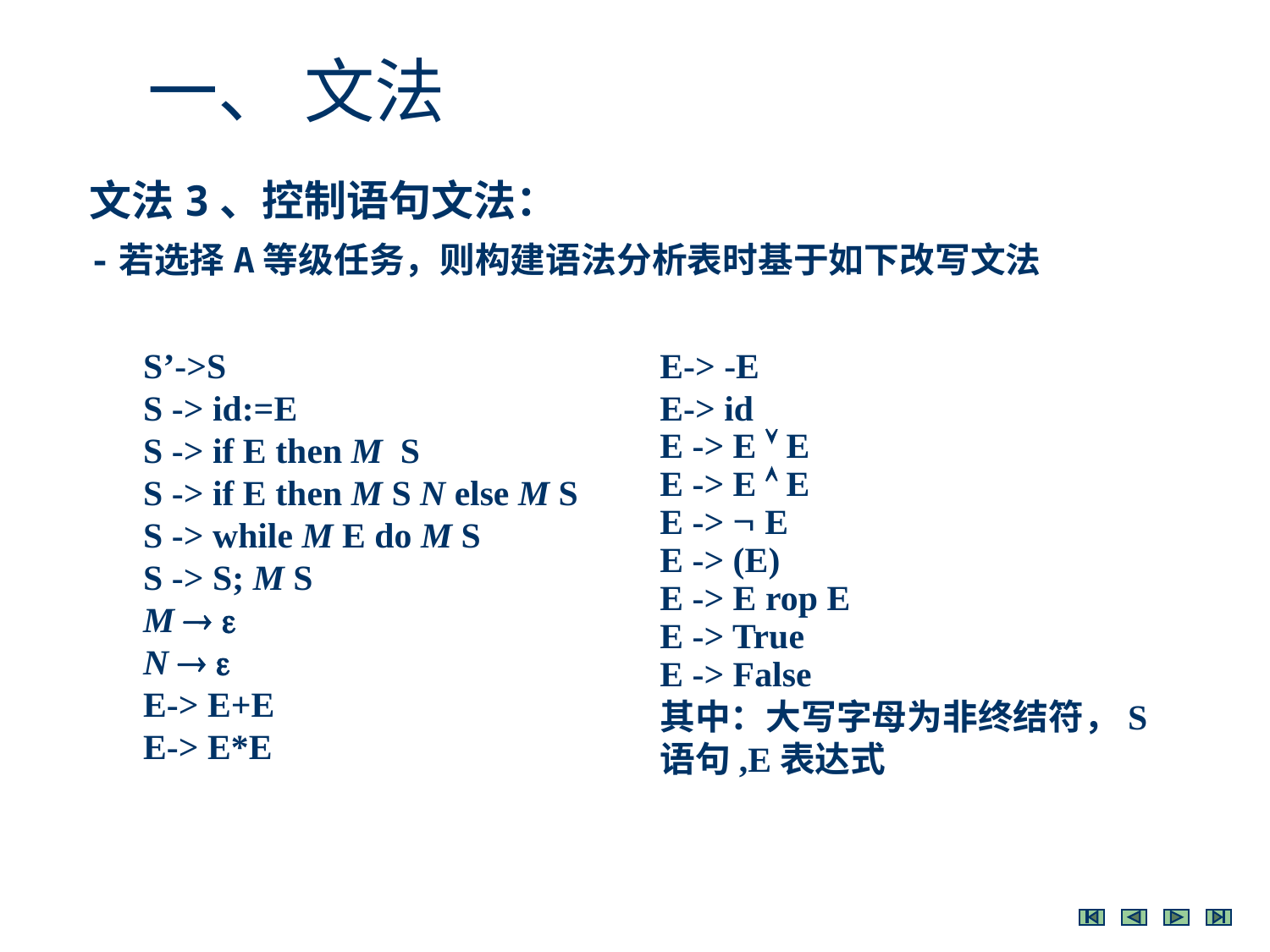

一、 文法
文法3、控制语句文法：
-若选择A等级任务，则构建语法分析表时基于如下改写文法
S’->S
S -> id:=E
S -> if E then M  S
S -> if E then M S N else M S
S -> while M E do M S
S -> S; M S
M → ε
N → ε
E-> E+E
E-> E*E
E-> -E
E-> id
E -> E ∨ E
E -> E ∧ E
E -> ¬ E
E -> (E)
E -> E rop E
E -> True
E -> False
其中：大写字母为非终结符，S语句,E表达式